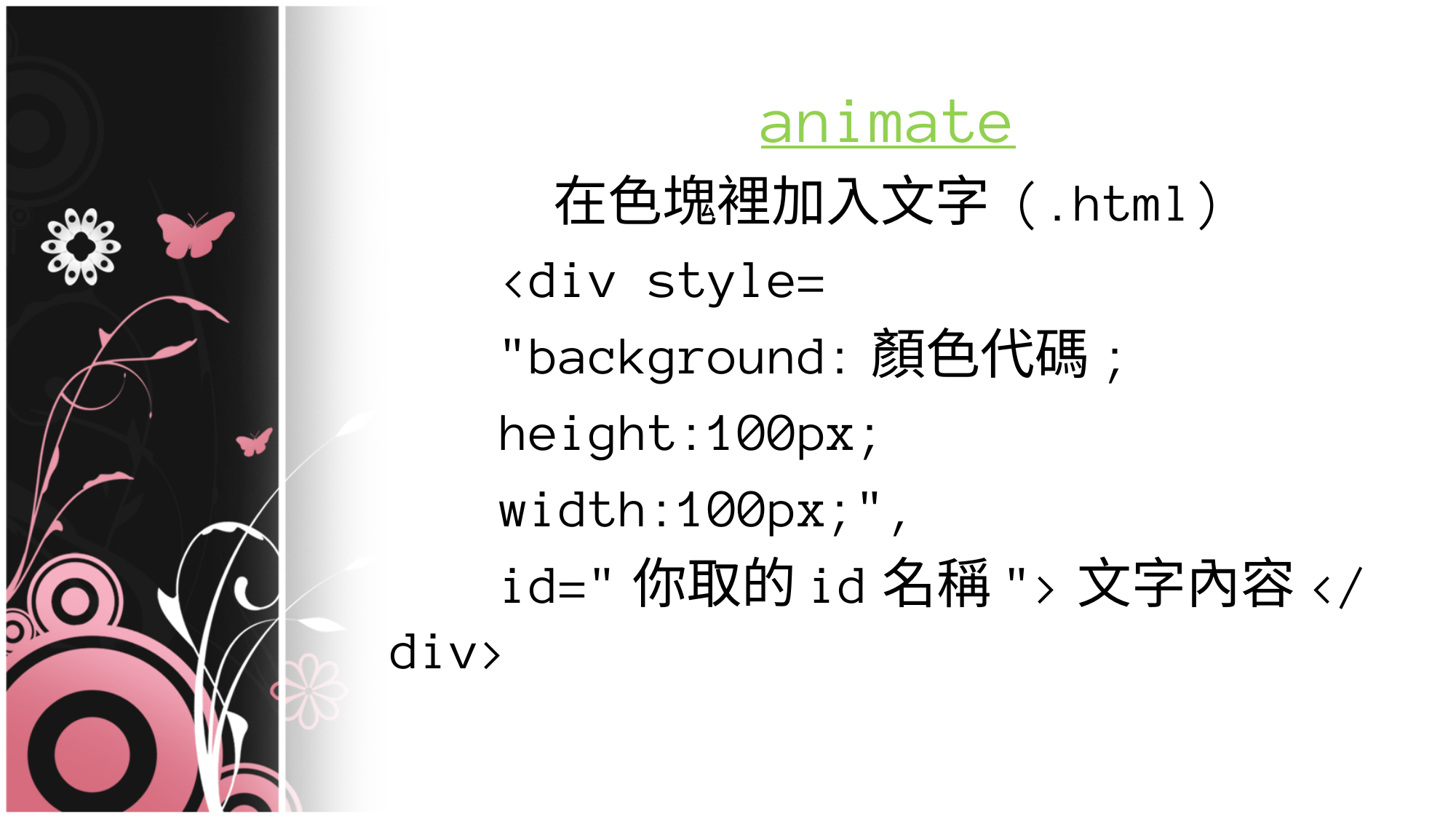

animate
在色塊裡加入文字 (.html)
		<div style=
		"background:顏色代碼;
		height:100px;
		width:100px;",
		id="你取的id名稱">文字內容</div>